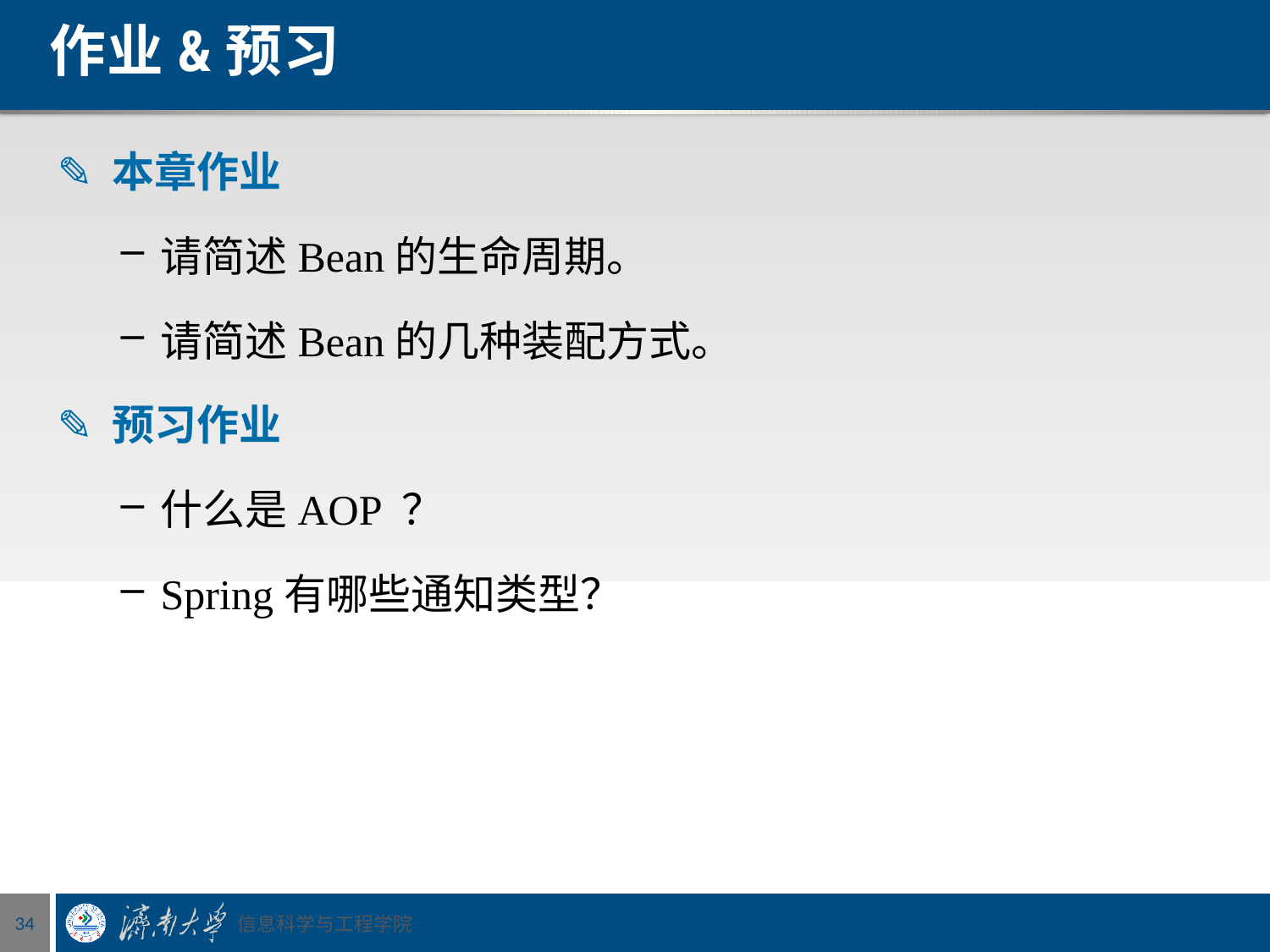

# 作业&预习
✎ 本章作业
请简述Bean的生命周期。
请简述Bean的几种装配方式。
✎ 预习作业
什么是AOP ？
Spring有哪些通知类型？